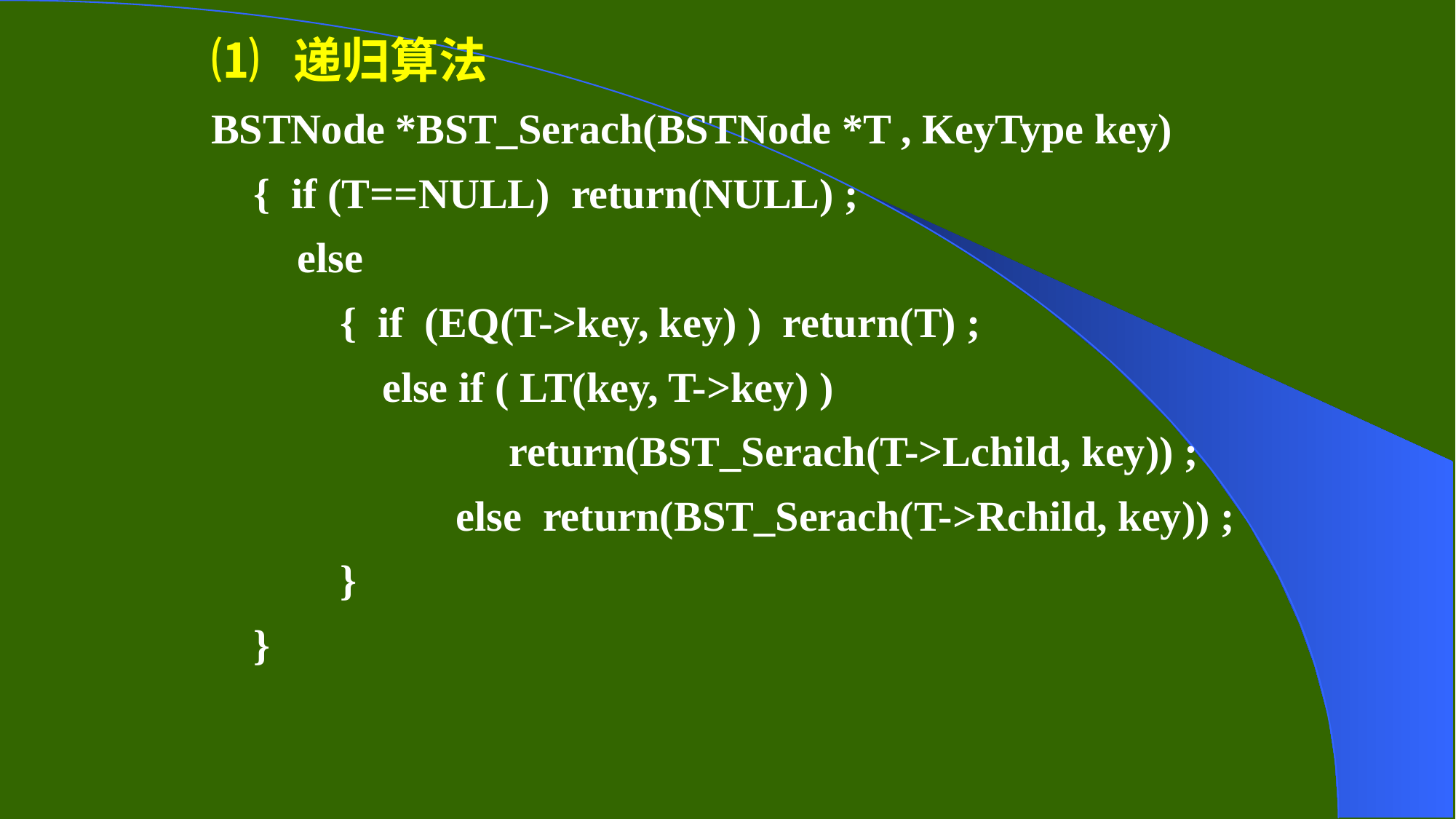

⑴  递归算法
BSTNode *BST_Serach(BSTNode *T , KeyType key)
{  if (T==NULL)  return(NULL) ;
else
{  if  (EQ(T->key, key) )  return(T) ;
else if ( LT(key, T->key) )
            return(BST_Serach(T->Lchild, key)) ;
       else  return(BST_Serach(T->Rchild, key)) ;
}
}